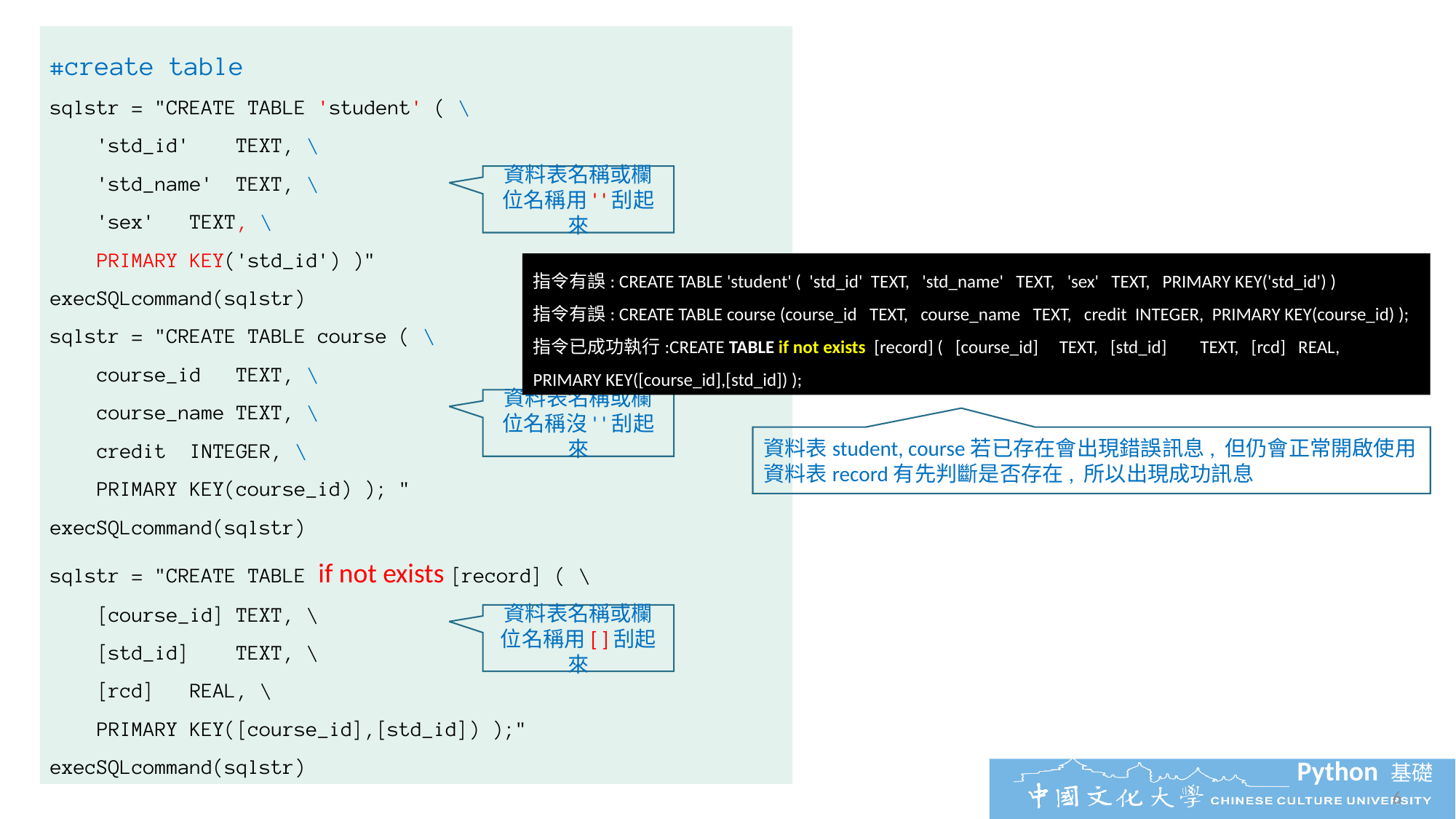

#create table
sqlstr = "CREATE TABLE 'student' ( \
    'std_id'    TEXT, \
    'std_name'  TEXT, \
    'sex'   TEXT, \
    PRIMARY KEY('std_id') )"
execSQLcommand(sqlstr)
sqlstr = "CREATE TABLE course ( \
    course_id   TEXT, \
    course_name TEXT, \
    credit  INTEGER, \
    PRIMARY KEY(course_id) ); "
execSQLcommand(sqlstr)
sqlstr = "CREATE TABLE if not exists [record] ( \
    [course_id] TEXT, \
    [std_id]    TEXT, \
    [rcd]   REAL, \
    PRIMARY KEY([course_id],[std_id]) );"
execSQLcommand(sqlstr)
資料表名稱或欄位名稱用' '刮起來
指令有誤: CREATE TABLE 'student' (  'std_id'  TEXT,   'std_name'   TEXT,   'sex'   TEXT,   PRIMARY KEY('std_id') )
指令有誤: CREATE TABLE course (course_id   TEXT,   course_name   TEXT,   credit  INTEGER,  PRIMARY KEY(course_id) );
指令已成功執行:CREATE TABLE if not exists  [record] (   [course_id]     TEXT,   [std_id]        TEXT,   [rcd]   REAL,   PRIMARY KEY([course_id],[std_id]) );
資料表名稱或欄位名稱沒' '刮起來
資料表student, course若已存在會出現錯誤訊息, 但仍會正常開啟使用
資料表record有先判斷是否存在, 所以出現成功訊息
資料表名稱或欄位名稱用[ ]刮起來
6